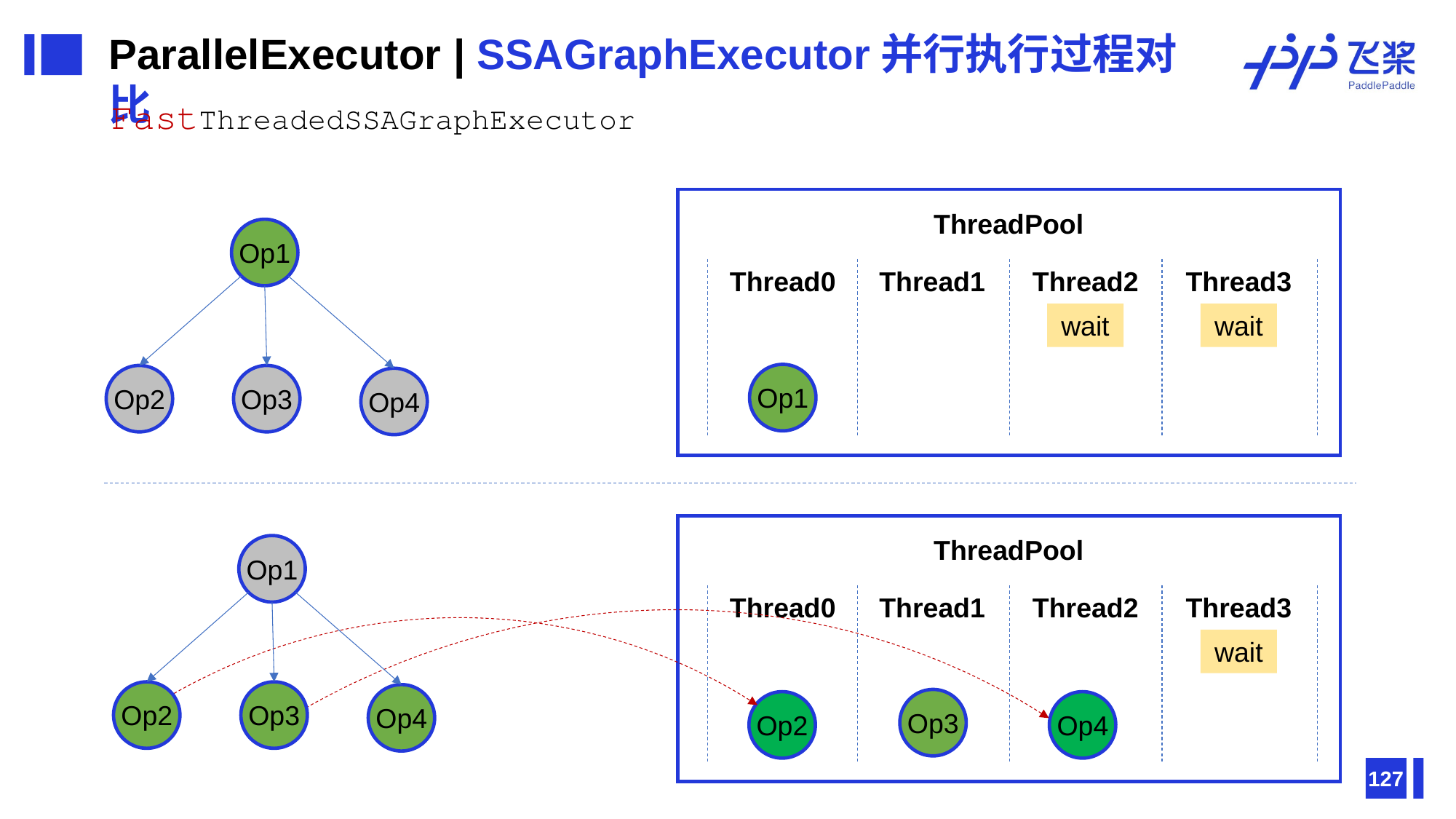

ParallelExecutor | SSAGraphExecutor并行执行过程对比
FastThreadedSSAGraphExecutor

ThreadPool
Thread0
Thread1
Thread2
Thread3
wait
wait

Op1

Op1

Op2

Op3

Op4

ThreadPool
Thread0
Thread1
Thread2
Thread3
wait

Op1

Op2

Op3

Op4

Op3

Op2

Op4
127